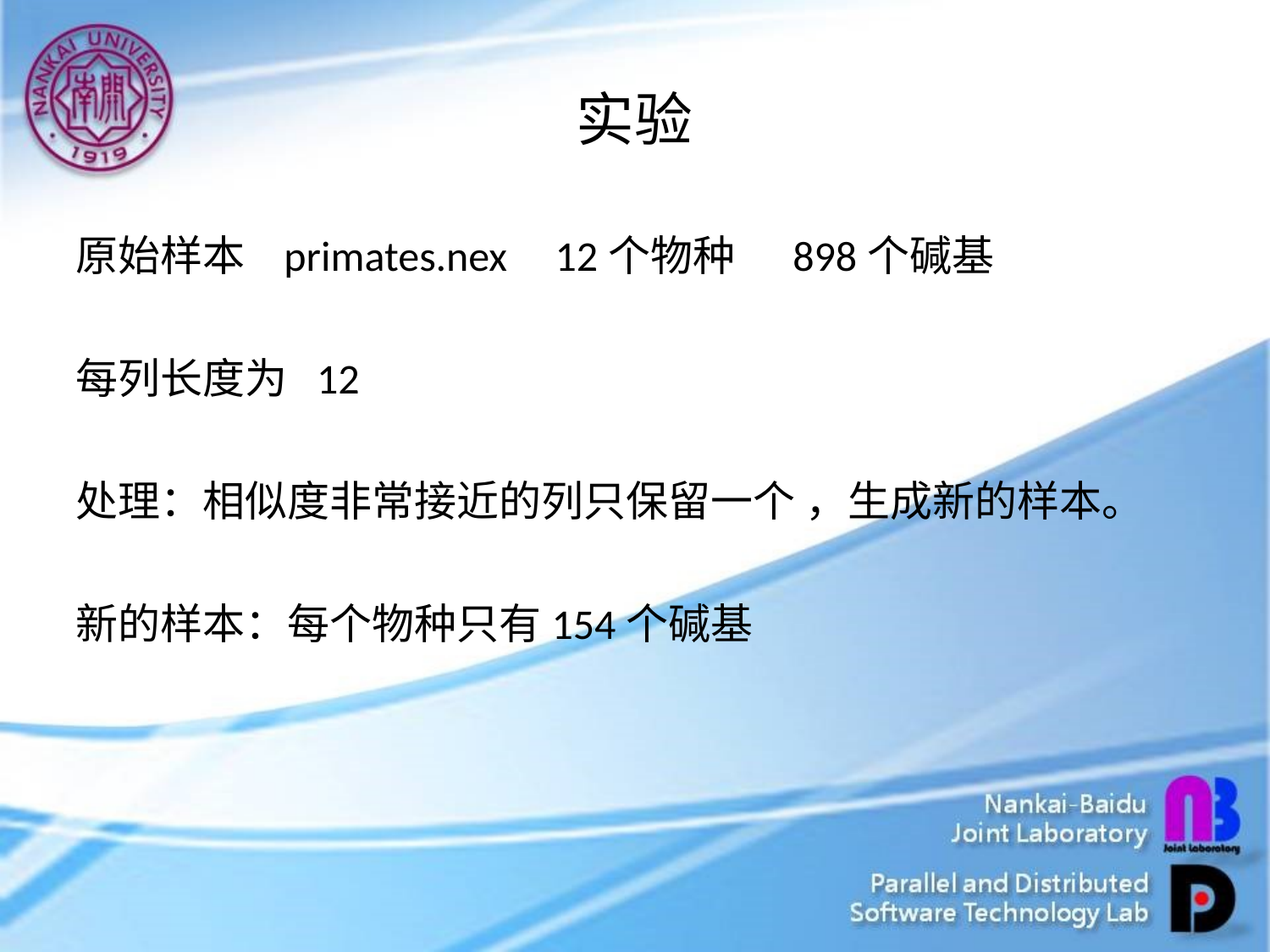

# 实验
原始样本   primates.nex     12个物种     898个碱基

每列长度为  12

处理：相似度非常接近的列只保留一个 ，生成新的样本。

新的样本：每个物种只有154个碱基